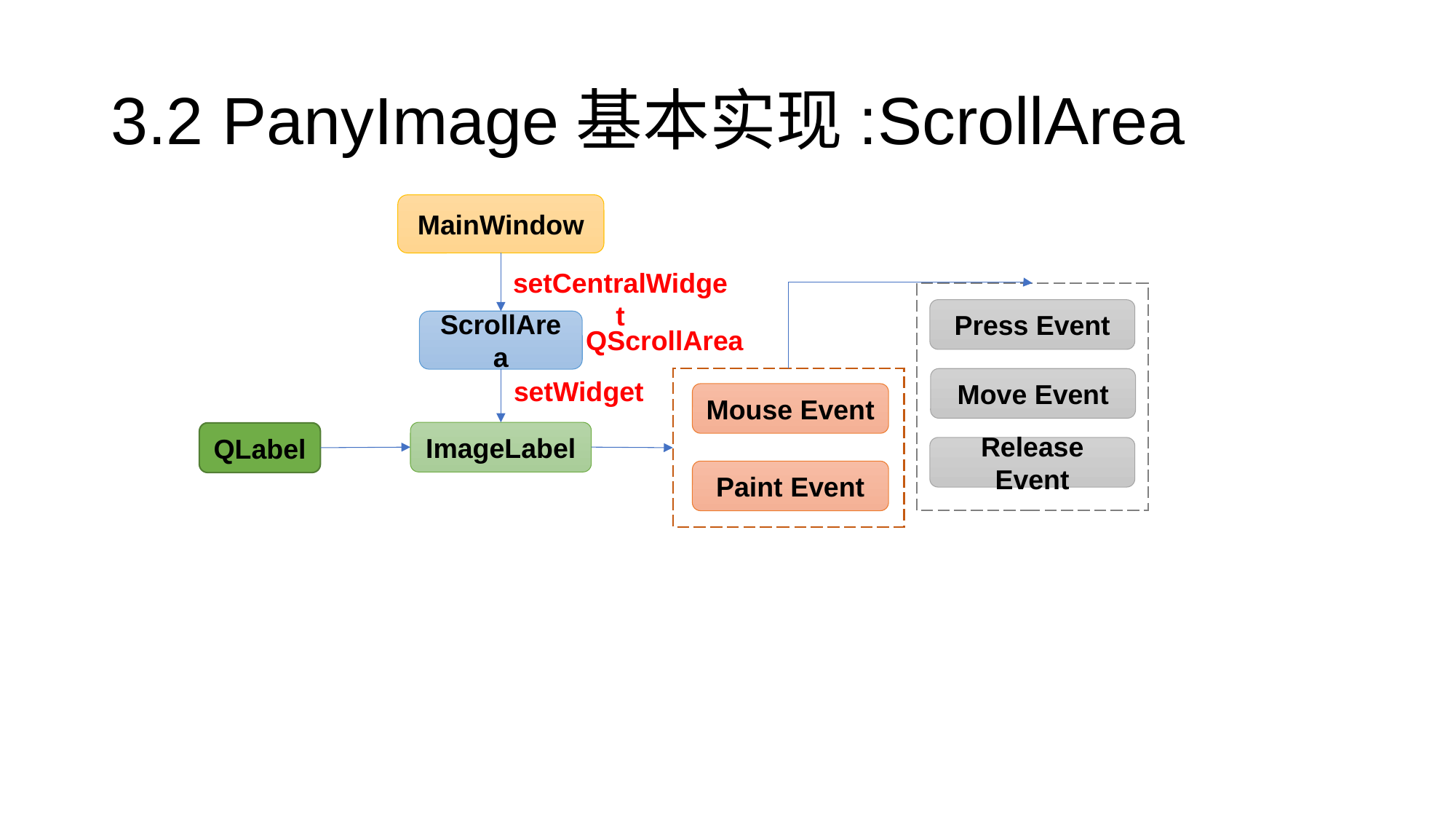

# 3.2 PanyImage基本实现:ScrollArea
MainWindow
setCentralWidget

Press Event
ScrollArea
QScrollArea
setWidget

Move Event
Mouse Event
ImageLabel
QLabel
Release Event
Paint Event